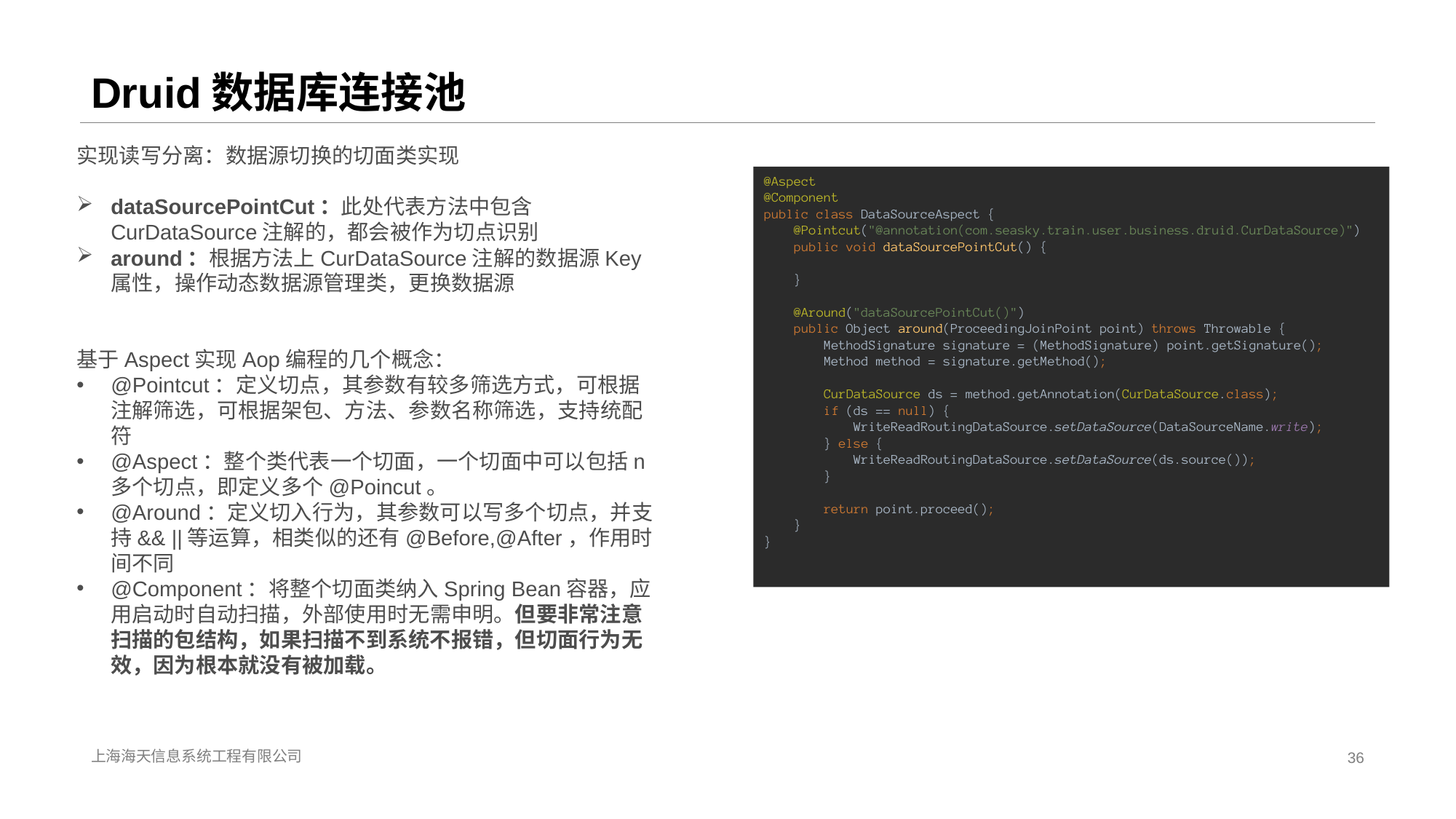

# Druid数据库连接池
实现读写分离：数据源切换的切面类实现

dataSourcePointCut：此处代表方法中包含CurDataSource注解的，都会被作为切点识别
around：根据方法上CurDataSource注解的数据源Key属性，操作动态数据源管理类，更换数据源

基于Aspect实现Aop编程的几个概念：
@Pointcut：定义切点，其参数有较多筛选方式，可根据注解筛选，可根据架包、方法、参数名称筛选，支持统配符
@Aspect：整个类代表一个切面，一个切面中可以包括n多个切点，即定义多个@Poincut。
@Around：定义切入行为，其参数可以写多个切点，并支持&& ||等运算，相类似的还有@Before,@After，作用时间不同
@Component：将整个切面类纳入Spring Bean容器，应用启动时自动扫描，外部使用时无需申明。但要非常注意扫描的包结构，如果扫描不到系统不报错，但切面行为无效，因为根本就没有被加载。

@Aspect
@Component
public class DataSourceAspect {
    @Pointcut("@annotation(com.seasky.train.user.business.druid.CurDataSource)")
    public void dataSourcePointCut() {
    }
    @Around("dataSourcePointCut()")
    public Object around(ProceedingJoinPoint point) throws Throwable {
        MethodSignature signature = (MethodSignature) point.getSignature();
        Method method = signature.getMethod();
        CurDataSource ds = method.getAnnotation(CurDataSource.class);
        if (ds == null) {
            WriteReadRoutingDataSource.setDataSource(DataSourceName.write);
        } else {
            WriteReadRoutingDataSource.setDataSource(ds.source());
        }
        return point.proceed();
    }
}
上海海天信息系统工程有限公司
36